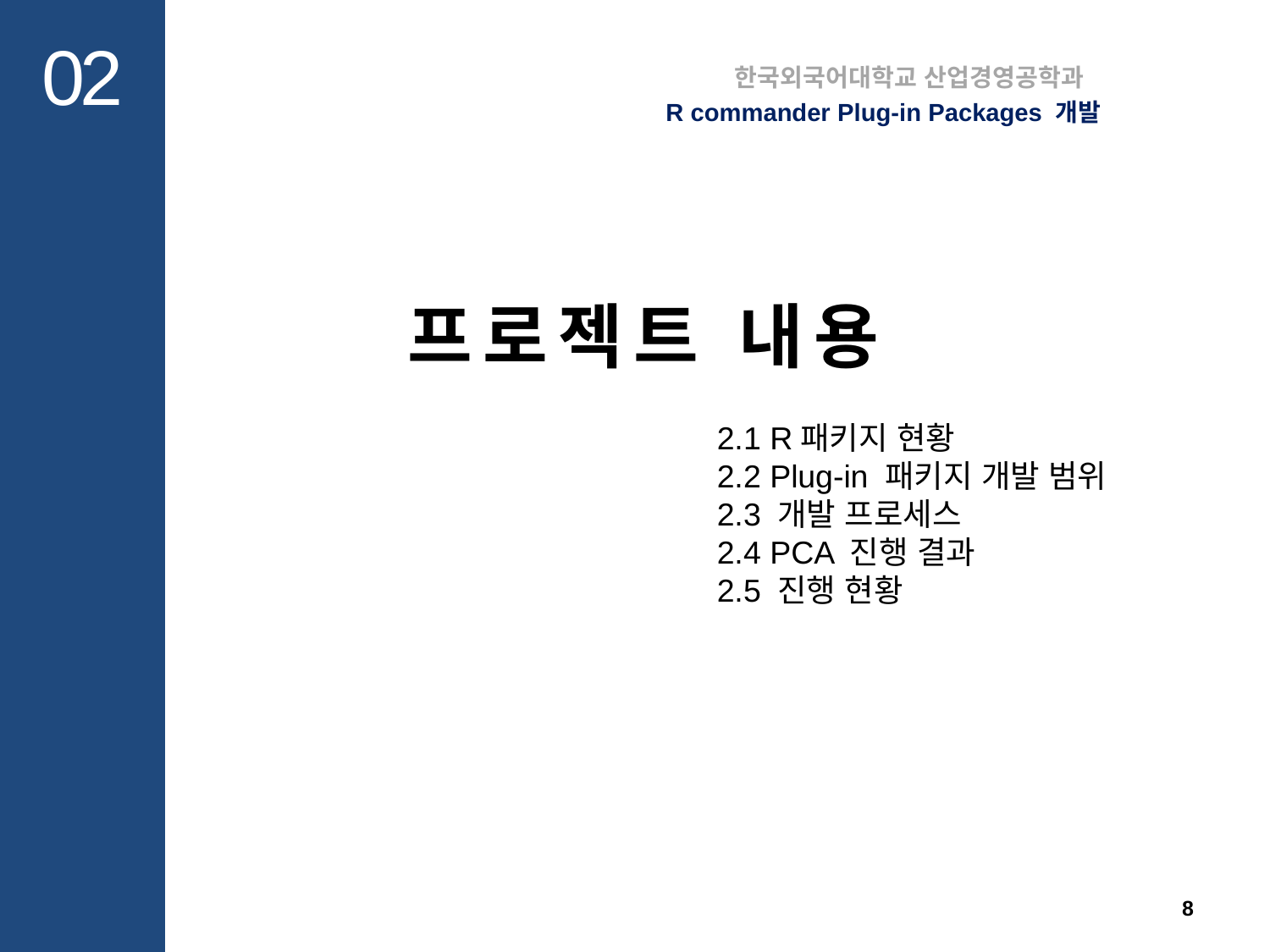

02
한국외국어대학교 산업경영공학과
R commander Plug-in Packages 개발
프로젝트 내용
2.1 R패키지 현황
2.2 Plug-in 패키지 개발 범위
2.3 개발 프로세스
2.4 PCA 진행 결과
2.5 진행 현황

8